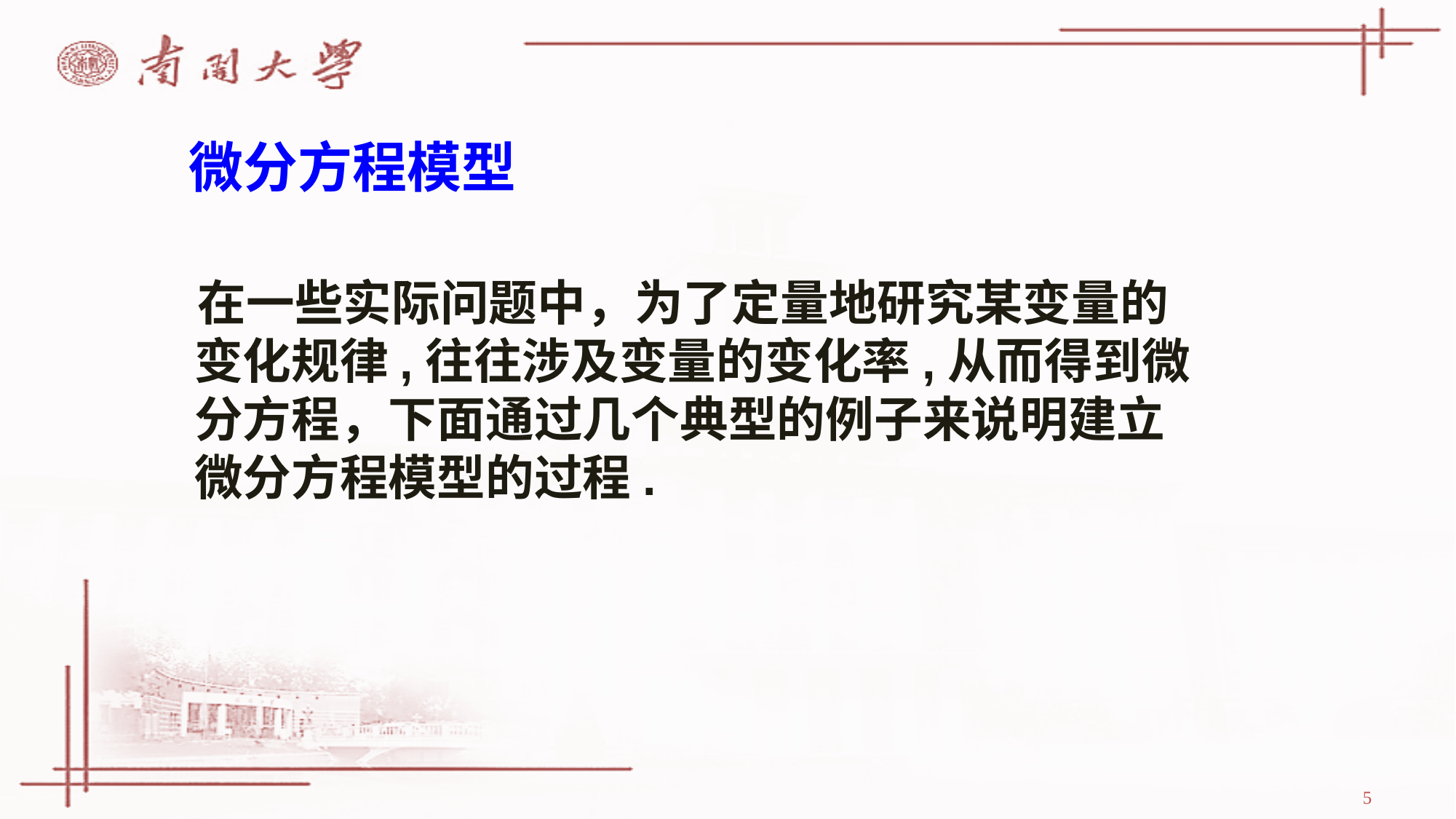

# 微分方程模型

   在一些实际问题中，为了定量地研究某变量的变化规律,往往涉及变量的变化率,从而得到微分方程，下面通过几个典型的例子来说明建立微分方程模型的过程.
5